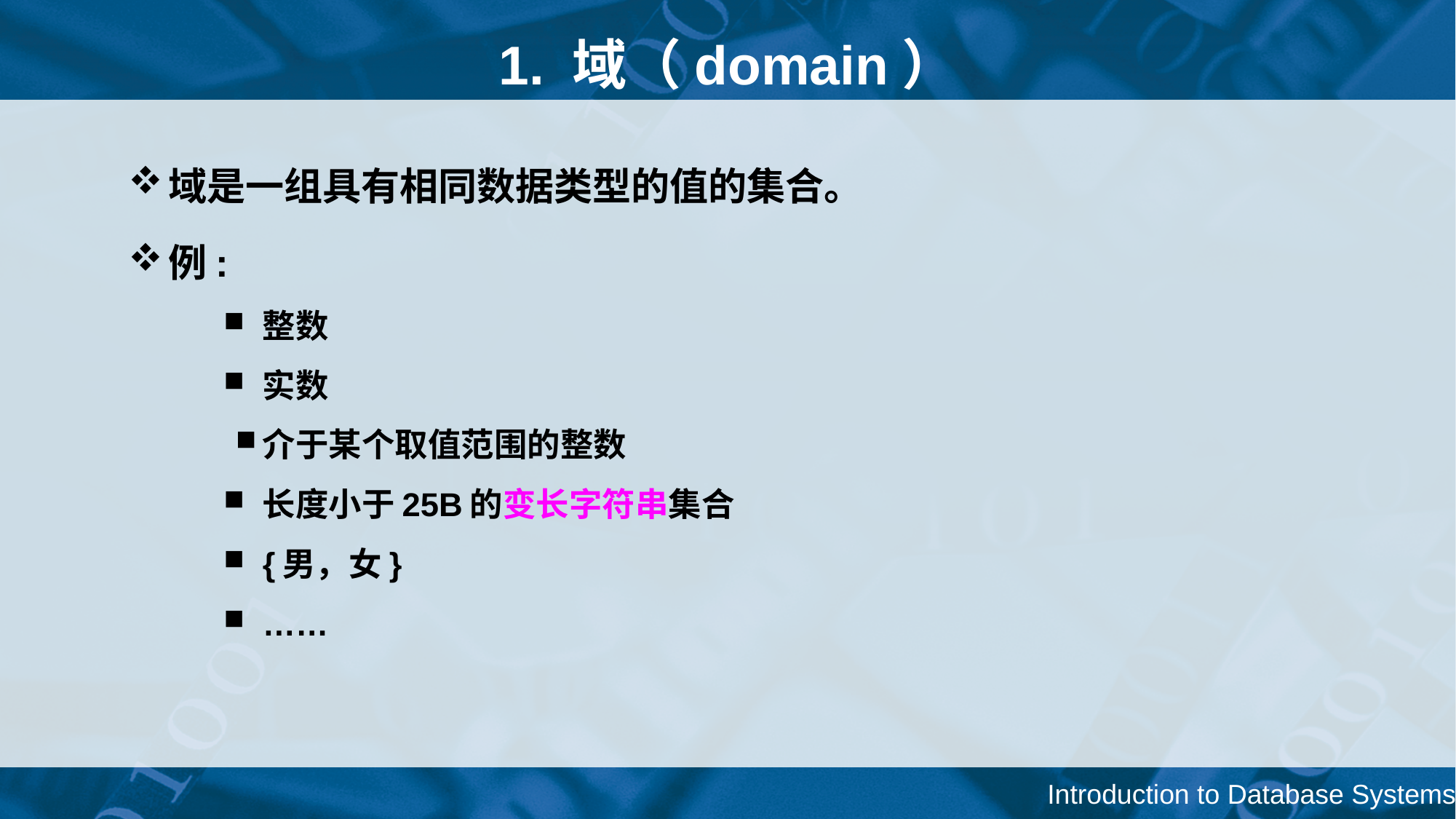

# 1. 域（domain）
域是一组具有相同数据类型的值的集合。
例:
整数
实数
介于某个取值范围的整数
长度小于25B的变长字符串集合
{男，女}
……